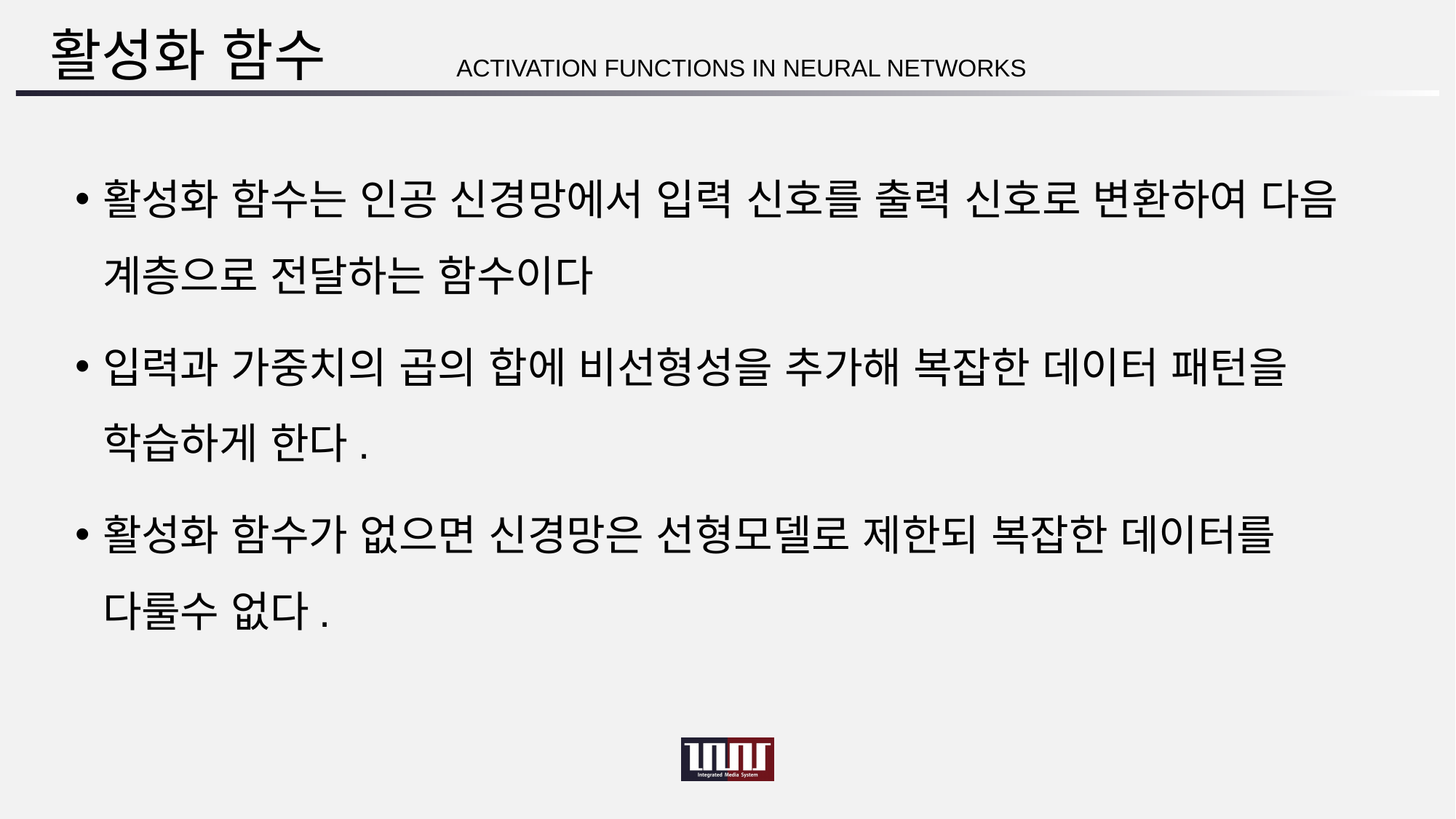

# 활성화 함수
ACTIVATION FUNCTIONS IN NEURAL NETWORKS
활성화 함수는 인공 신경망에서 입력 신호를 출력 신호로 변환하여 다음 계층으로 전달하는 함수이다
입력과 가중치의 곱의 합에 비선형성을 추가해 복잡한 데이터 패턴을 학습하게 한다.
활성화 함수가 없으면 신경망은 선형모델로 제한되 복잡한 데이터를 다룰수 없다.